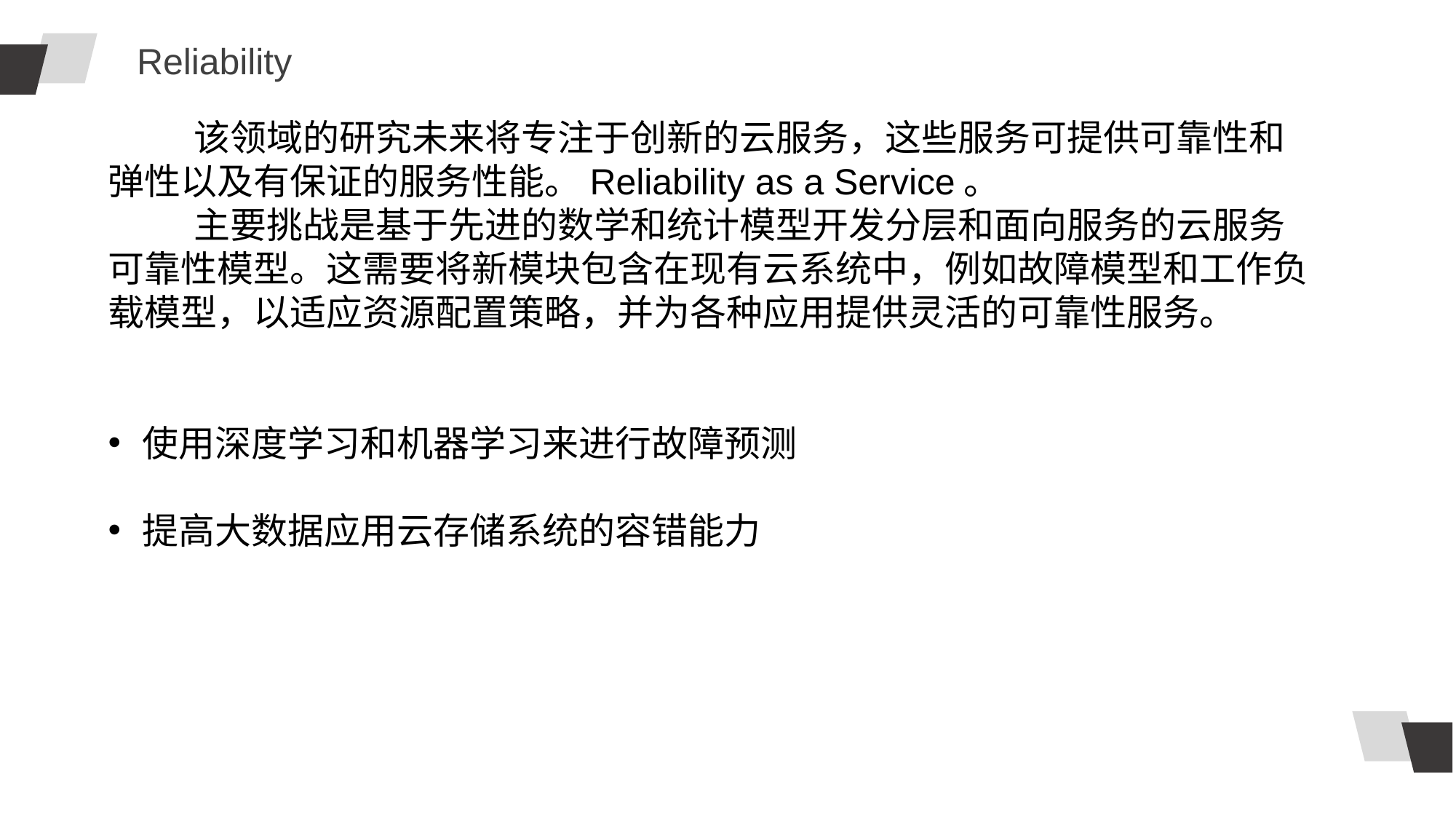

Reliability
该领域的研究未来将专注于创新的云服务，这些服务可提供可靠性和弹性以及有保证的服务性能。Reliability as a Service。
主要挑战是基于先进的数学和统计模型开发分层和面向服务的云服务可靠性模型。这需要将新模块包含在现有云系统中，例如故障模型和工作负载模型，以适应资源配置策略，并为各种应用提供灵活的可靠性服务。

使用深度学习和机器学习来进行故障预测

提高大数据应用云存储系统的容错能力